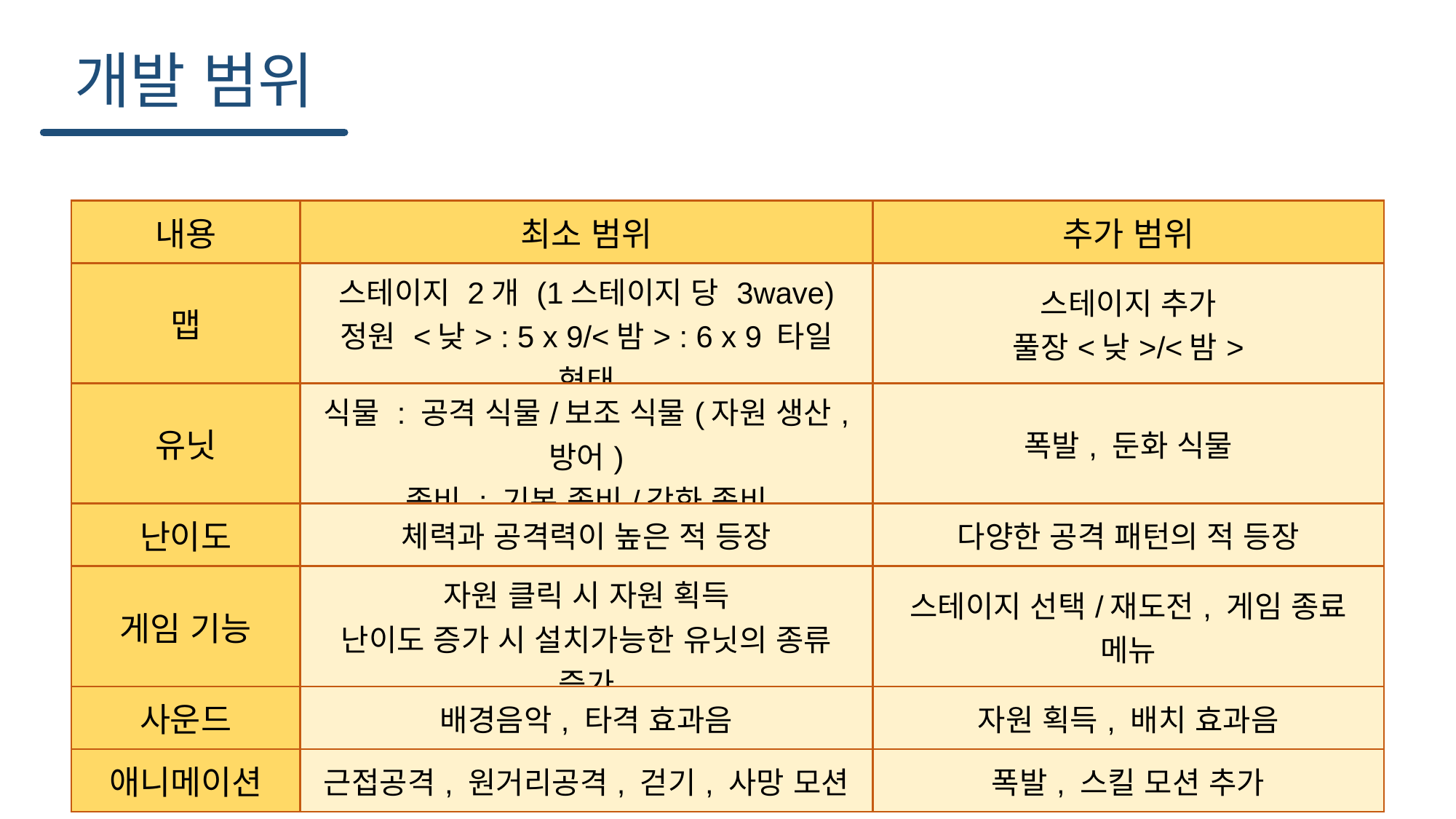

개발 범위
| 내용 | 최소 범위 | 추가 범위 |
| --- | --- | --- |
| 맵 | 스테이지 2개 (1스테이지 당 3wave) 정원 <낮> : 5 x 9/<밤> : 6 x 9 타일 형태 | 스테이지 추가 풀장<낮>/<밤> |
| 유닛 | 식물 : 공격 식물/보조 식물(자원 생산, 방어) 좀비 : 기본 좀비/강화 좀비 | 폭발, 둔화 식물 |
| 난이도 | 체력과 공격력이 높은 적 등장 | 다양한 공격 패턴의 적 등장 |
| 게임 기능 | 자원 클릭 시 자원 획득 난이도 증가 시 설치가능한 유닛의 종류 증가 | 스테이지 선택/재도전, 게임 종료 메뉴 |
| 사운드 | 배경음악, 타격 효과음 | 자원 획득, 배치 효과음 |
| 애니메이션 | 근접공격, 원거리공격, 걷기, 사망 모션 | 폭발, 스킬 모션 추가 |